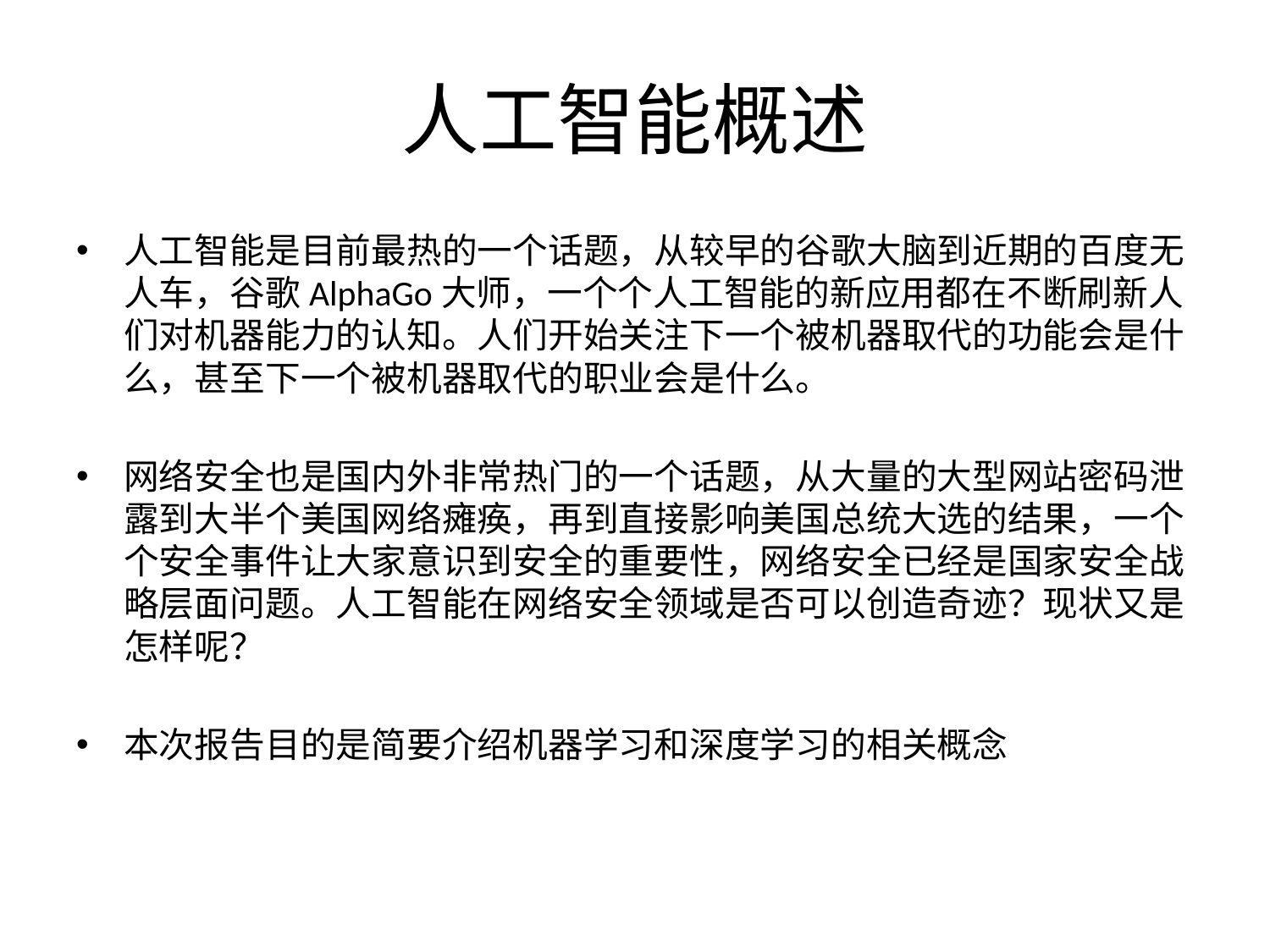

# 人工智能概述
人工智能是目前最热的一个话题，从较早的谷歌大脑到近期的百度无人车，谷歌AlphaGo大师，一个个人工智能的新应用都在不断刷新人们对机器能力的认知。人们开始关注下一个被机器取代的功能会是什么，甚至下一个被机器取代的职业会是什么。

网络安全也是国内外非常热门的一个话题，从大量的大型网站密码泄露到大半个美国网络瘫痪，再到直接影响美国总统大选的结果，一个个安全事件让大家意识到安全的重要性，网络安全已经是国家安全战略层面问题。人工智能在网络安全领域是否可以创造奇迹？现状又是怎样呢？

本次报告目的是简要介绍机器学习和深度学习的相关概念